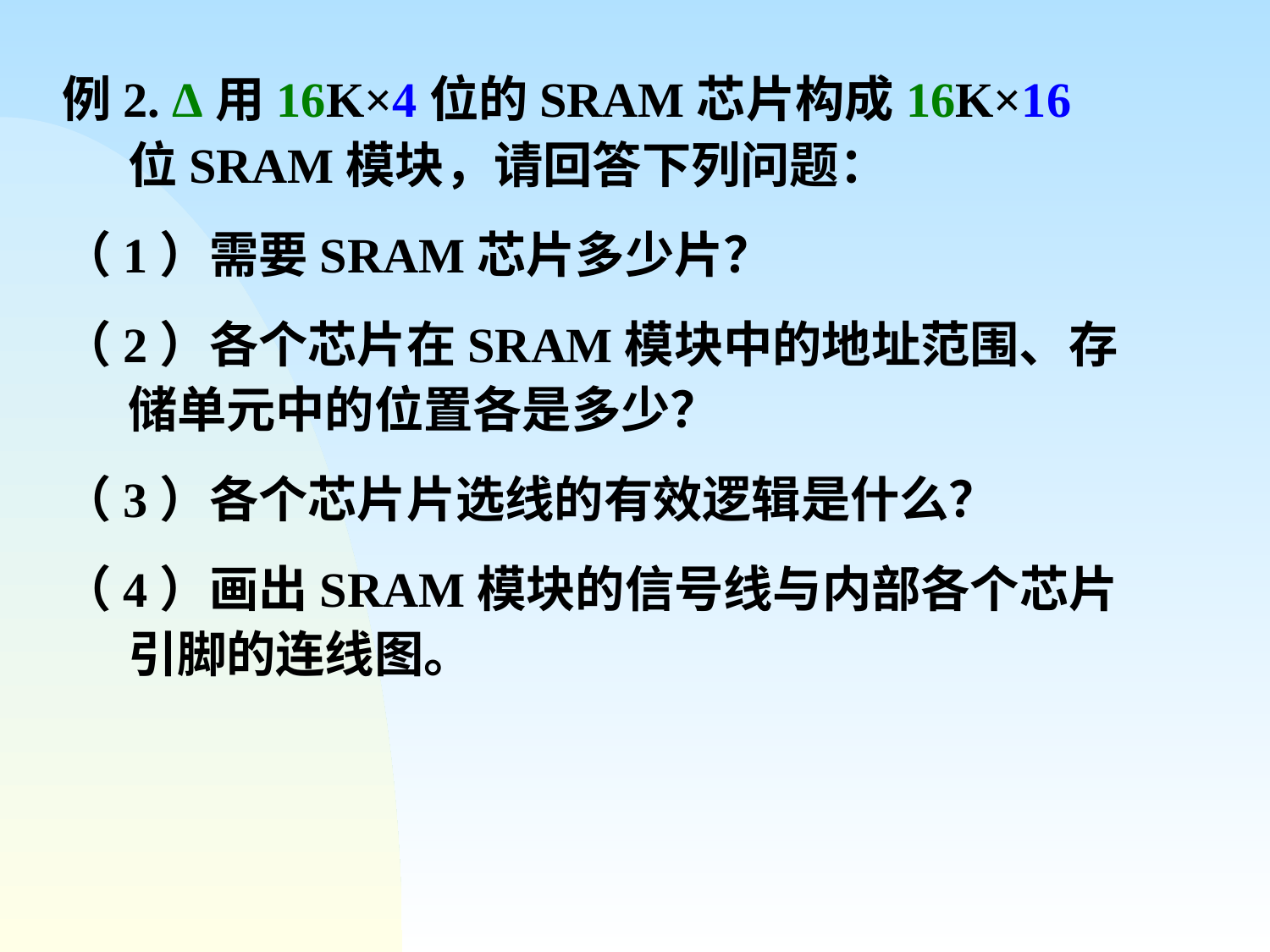

例2. Δ用16K×4位的SRAM芯片构成16K×16位SRAM模块，请回答下列问题：
（1）需要SRAM芯片多少片？
（2）各个芯片在SRAM模块中的地址范围、存储单元中的位置各是多少？
（3）各个芯片片选线的有效逻辑是什么？
（4）画出SRAM模块的信号线与内部各个芯片引脚的连线图。
128